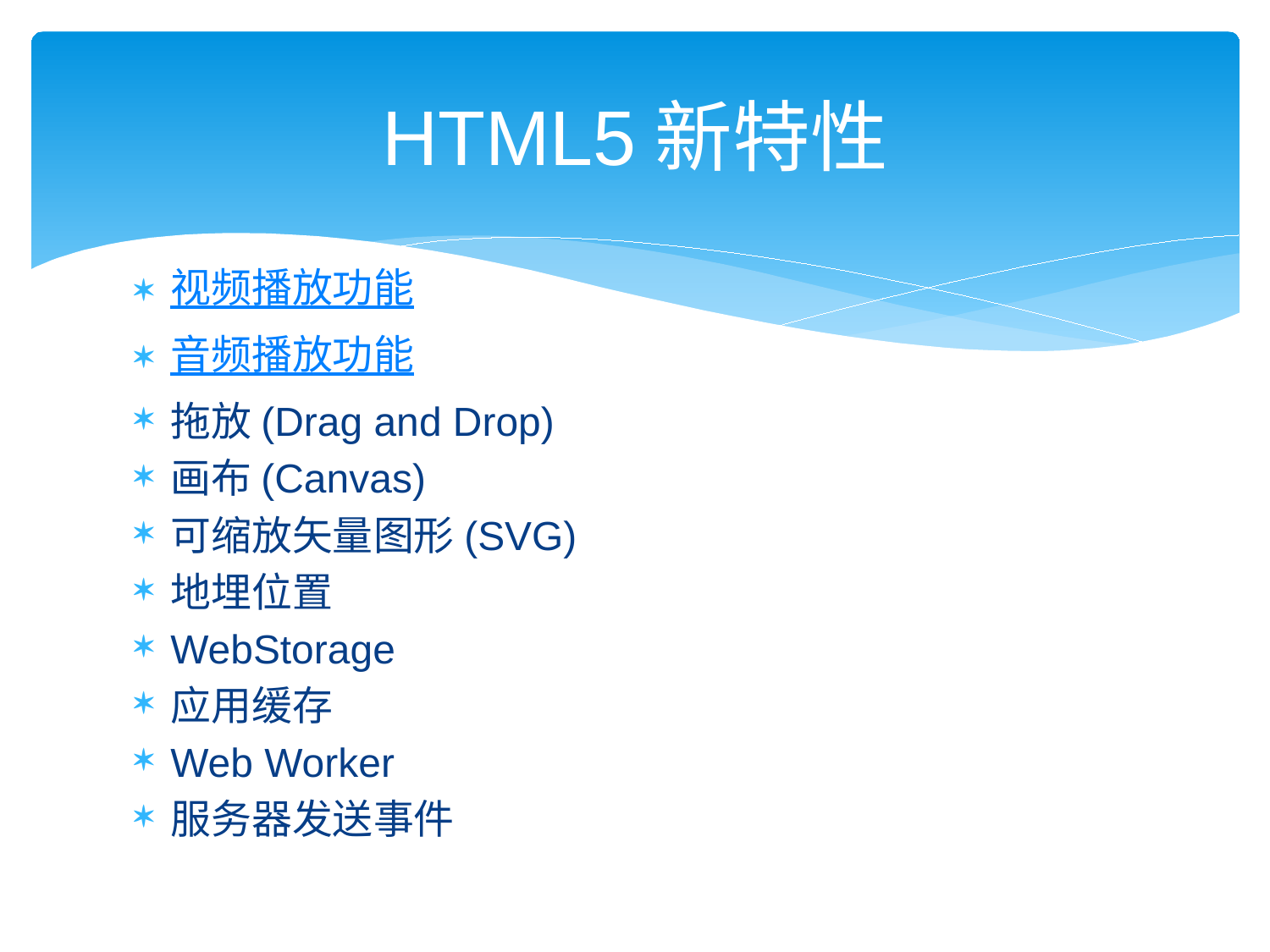

# HTML5新特性
视频播放功能
音频播放功能
拖放(Drag and Drop)
画布(Canvas)
可缩放矢量图形(SVG)
地埋位置
WebStorage
应用缓存
Web Worker
服务器发送事件